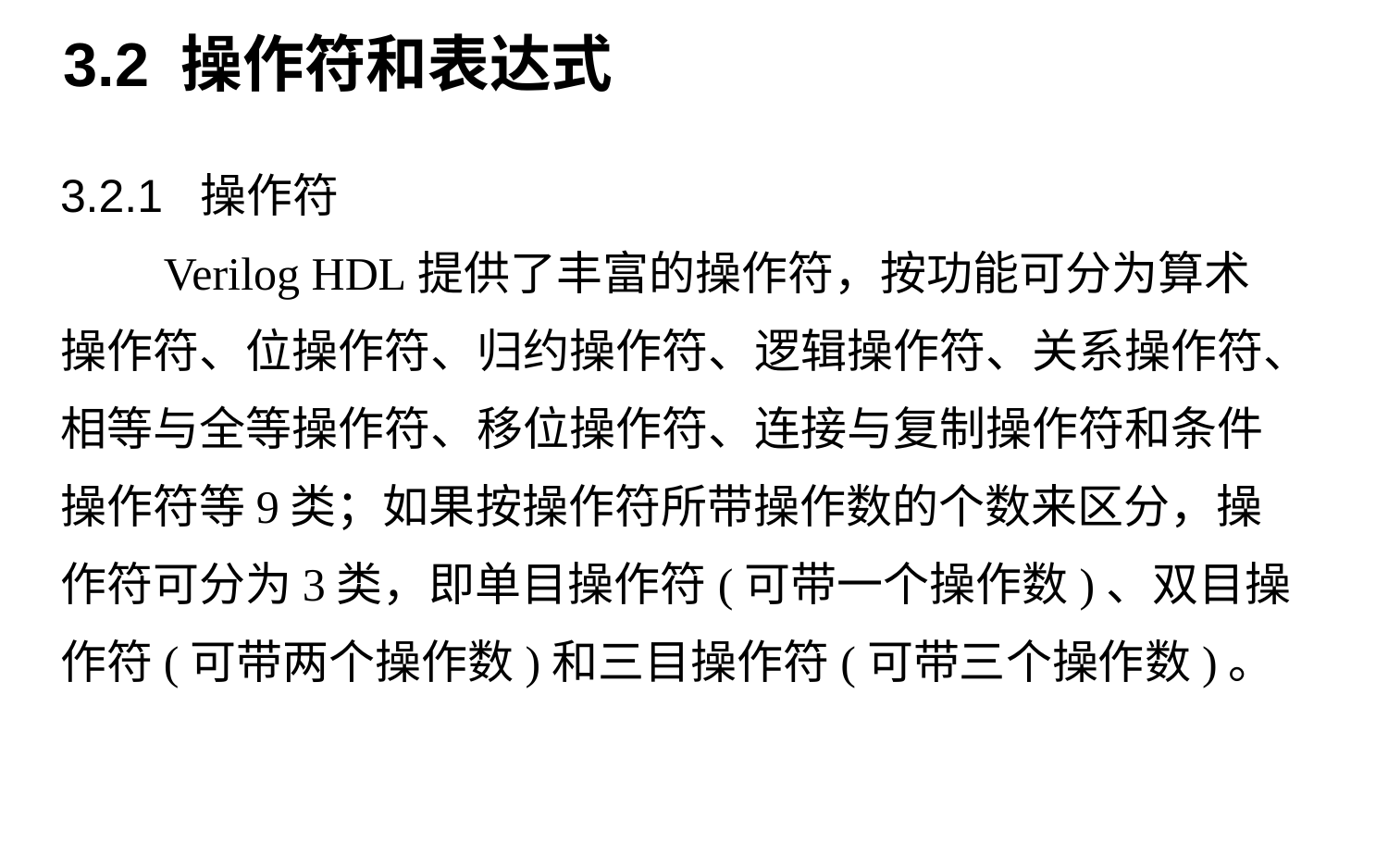

3.2 操作符和表达式
# 3.2.1  操作符 　　Verilog HDL提供了丰富的操作符，按功能可分为算术操作符、位操作符、归约操作符、逻辑操作符、关系操作符、相等与全等操作符、移位操作符、连接与复制操作符和条件操作符等9类；如果按操作符所带操作数的个数来区分，操作符可分为3类，即单目操作符(可带一个操作数)、双目操作符(可带两个操作数)和三目操作符(可带三个操作数)。